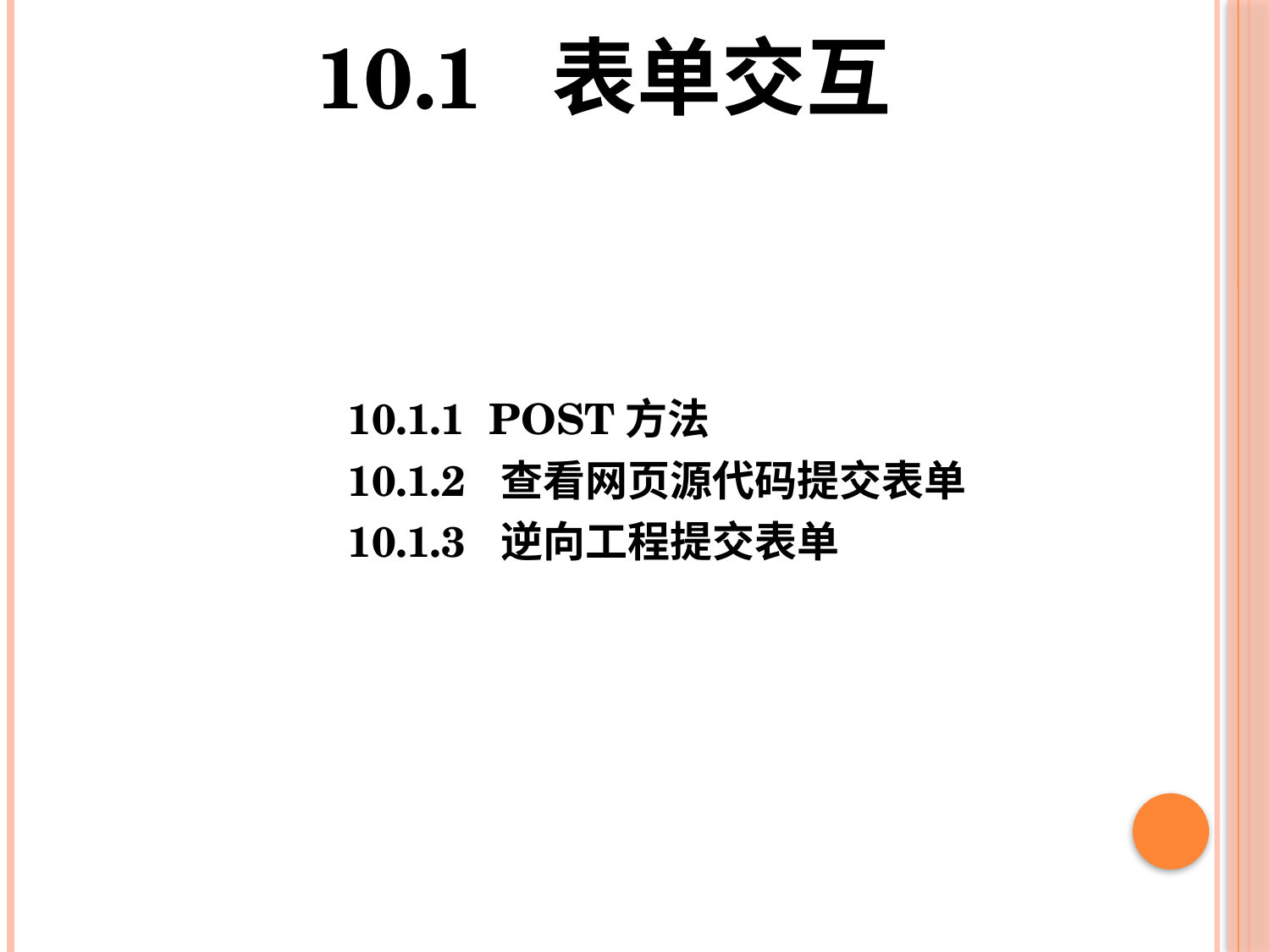

# 10.1  表单交互
10.1.1  POST方法
10.1.2  查看网页源代码提交表单
10.1.3  逆向工程提交表单